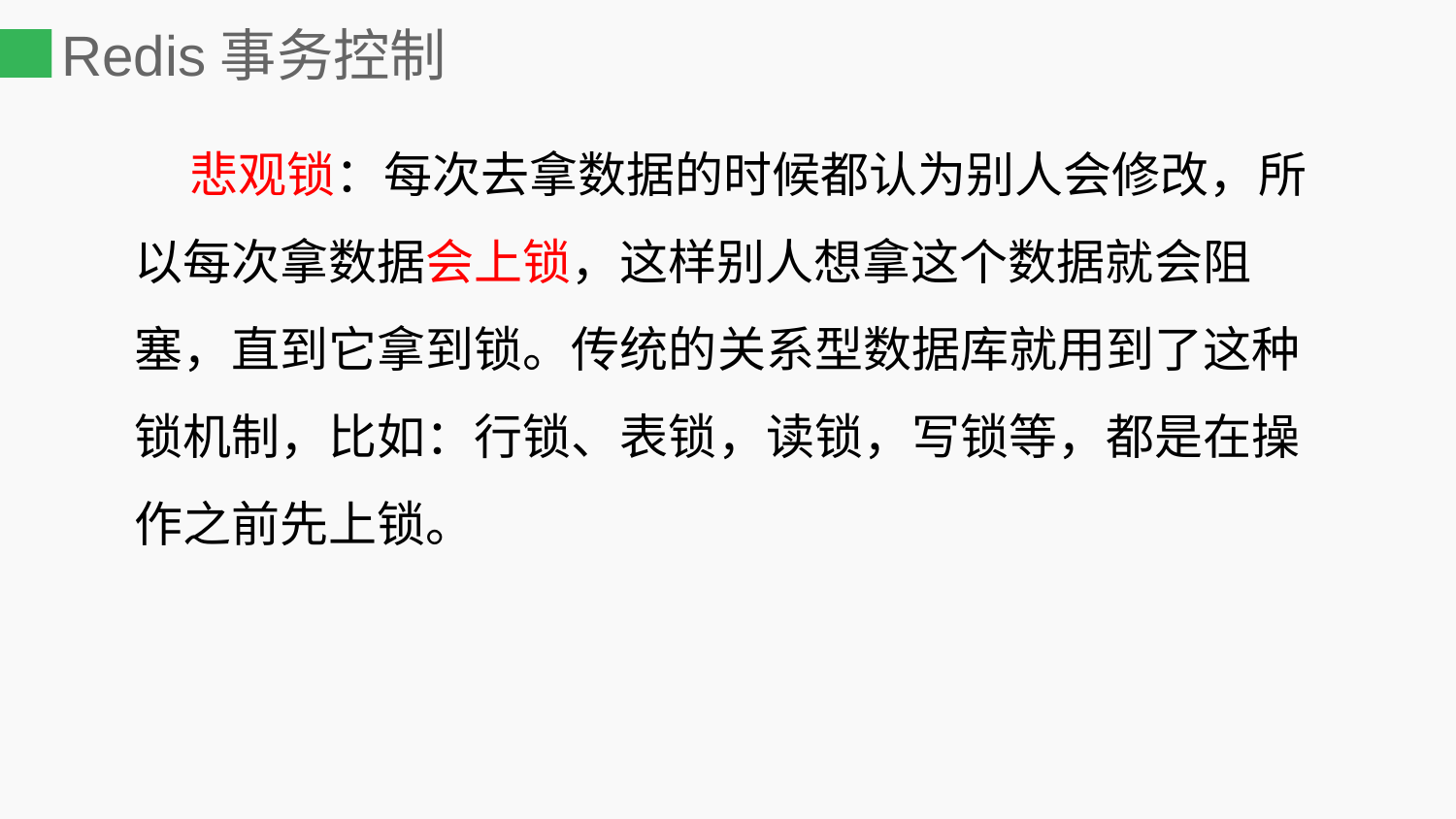

# Redis事务控制
    悲观锁：每次去拿数据的时候都认为别人会修改，所以每次拿数据会上锁，这样别人想拿这个数据就会阻塞，直到它拿到锁。传统的关系型数据库就用到了这种锁机制，比如：行锁、表锁，读锁，写锁等，都是在操作之前先上锁。